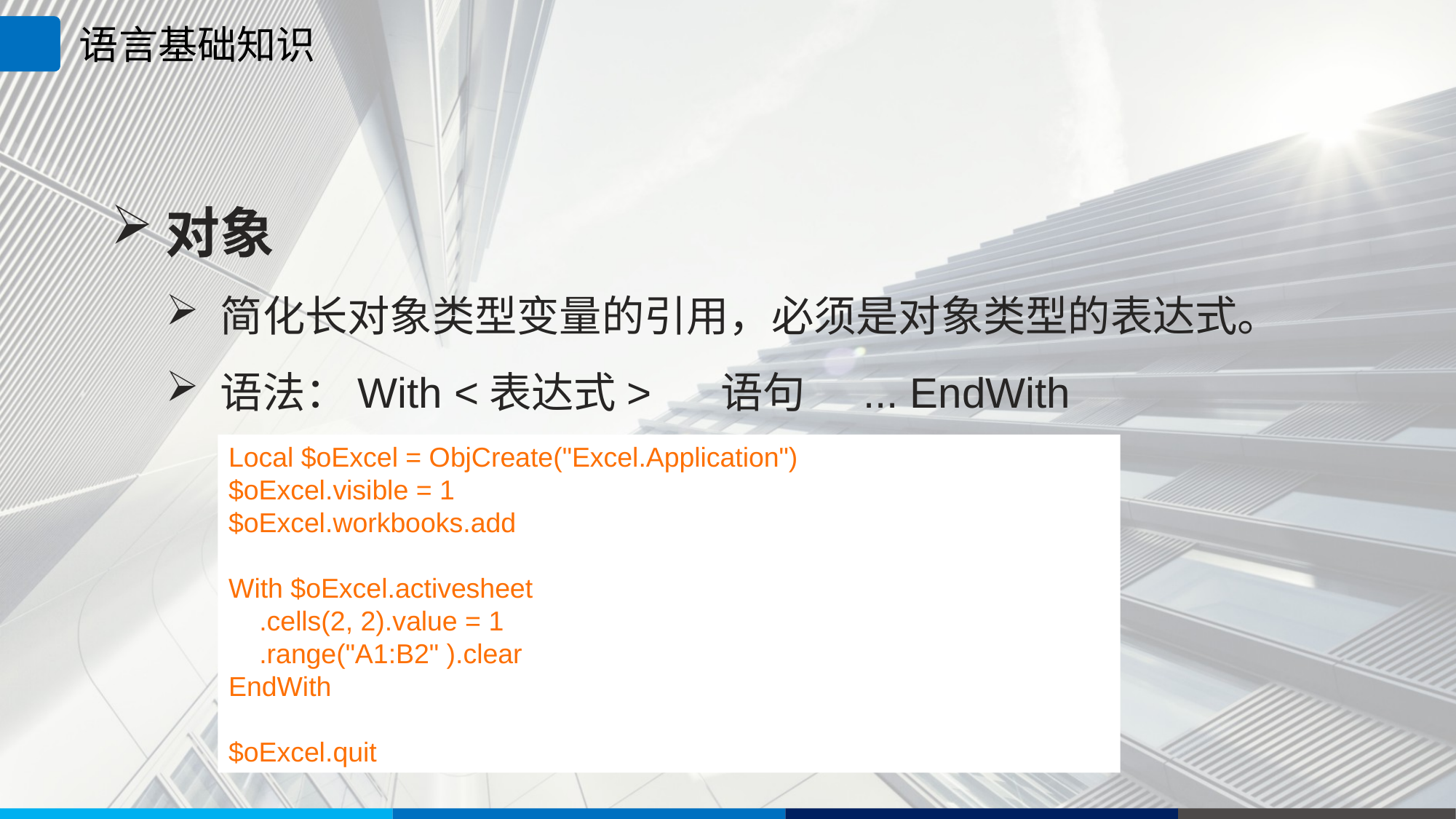

语言基础知识

对象
简化长对象类型变量的引用，必须是对象类型的表达式。
语法：With <表达式>     语句     ... EndWith

Local $oExcel = ObjCreate("Excel.Application")
$oExcel.visible = 1
$oExcel.workbooks.add

With $oExcel.activesheet
    .cells(2, 2).value = 1
    .range("A1:B2" ).clear
EndWith

$oExcel.quit